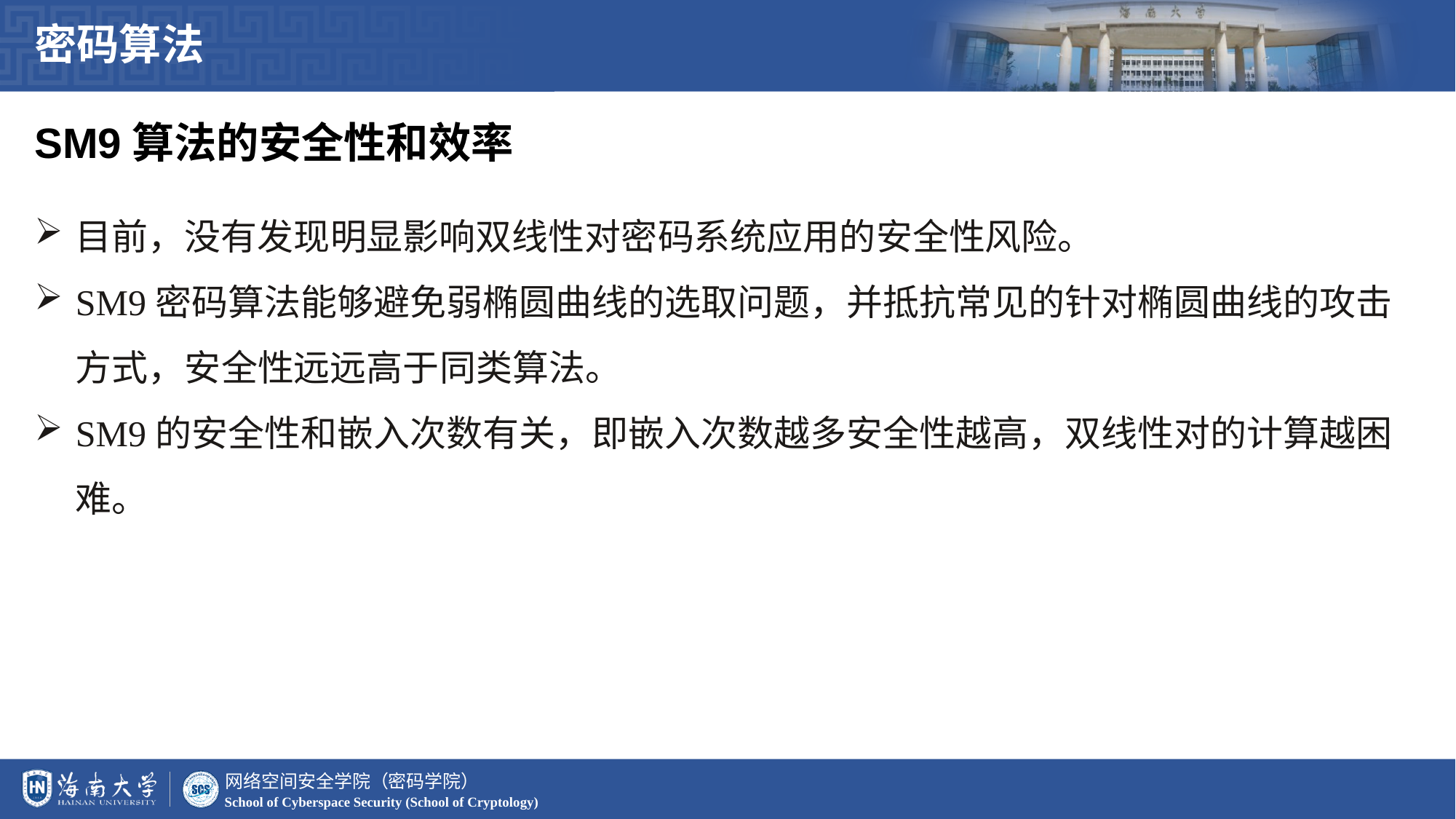

密码算法
SM9算法的安全性和效率
目前，没有发现明显影响双线性对密码系统应用的安全性风险。
SM9密码算法能够避免弱椭圆曲线的选取问题，并抵抗常见的针对椭圆曲线的攻击方式，安全性远远高于同类算法。
SM9的安全性和嵌入次数有关，即嵌入次数越多安全性越高，双线性对的计算越困难。
36